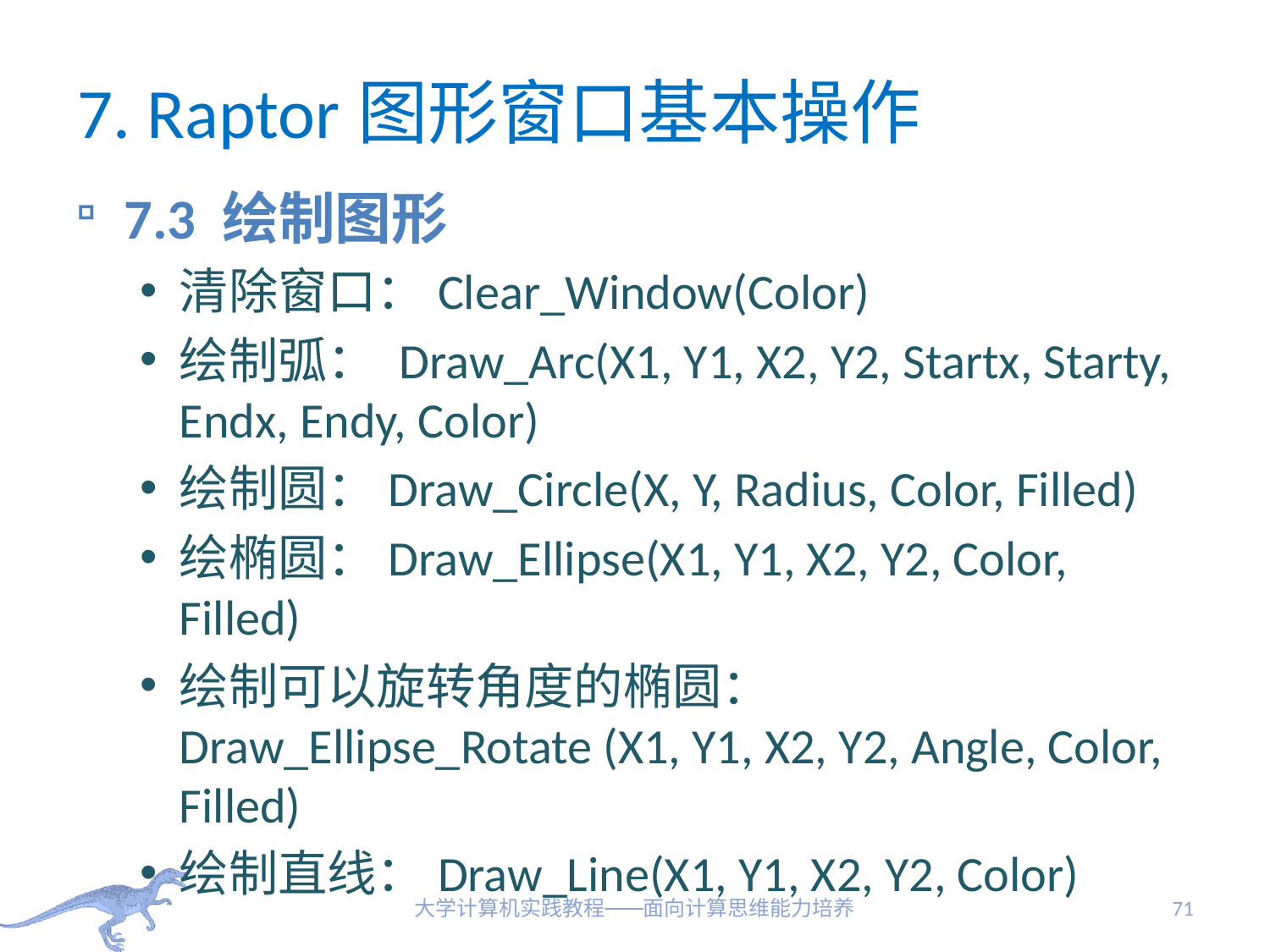

# 7. Raptor图形窗口基本操作
7.3 绘制图形
清除窗口：Clear_Window(Color)
绘制弧： Draw_Arc(X1, Y1, X2, Y2, Startx, Starty, Endx, Endy, Color)
绘制圆：Draw_Circle(X, Y, Radius, Color, Filled)
绘椭圆：Draw_Ellipse(X1, Y1, X2, Y2, Color, Filled)
绘制可以旋转角度的椭圆：Draw_Ellipse_Rotate (X1, Y1, X2, Y2, Angle, Color, Filled)
绘制直线：Draw_Line(X1, Y1, X2, Y2, Color)
大学计算机实践教程——面向计算思维能力培养
71